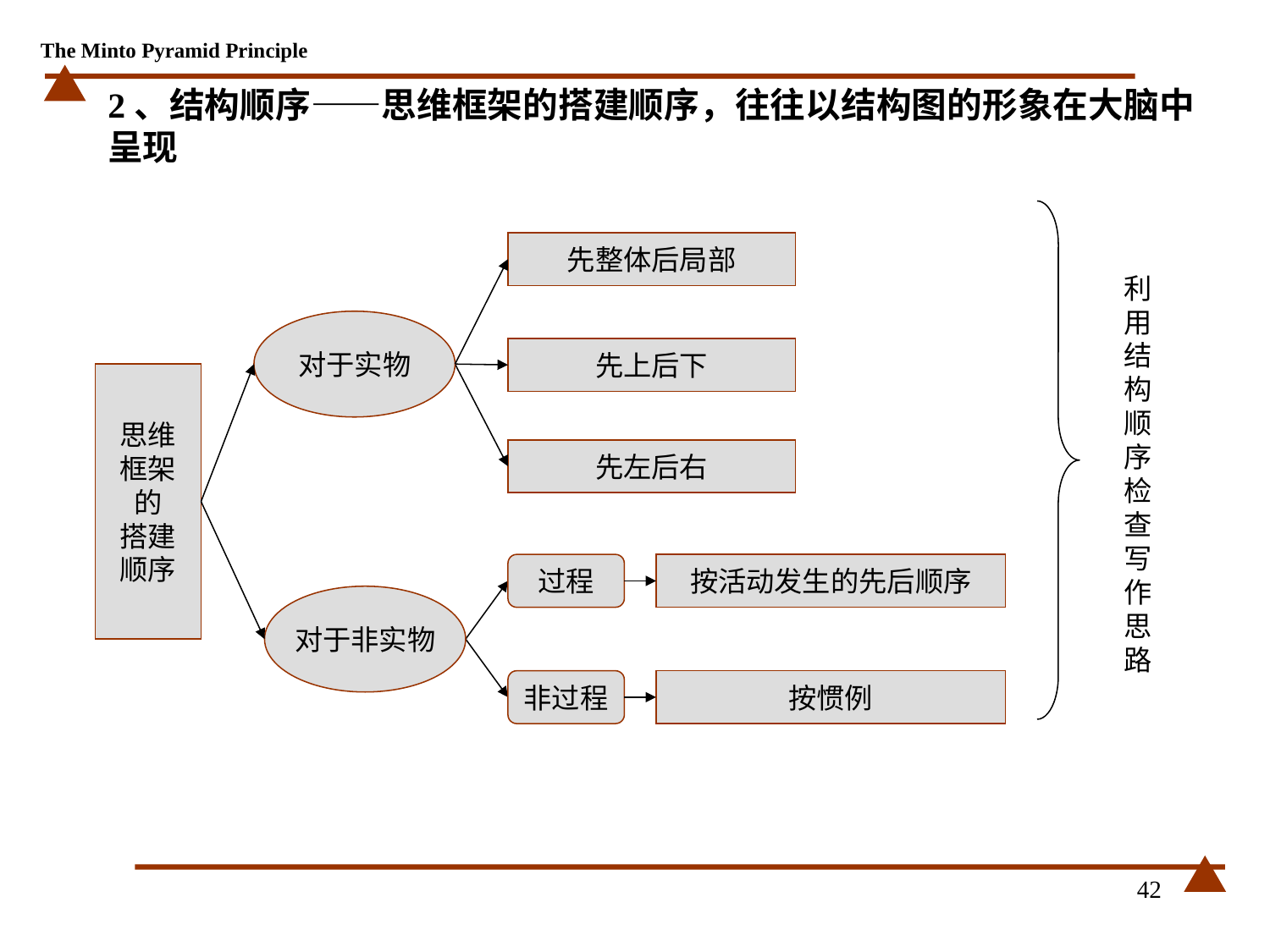

# 2、结构顺序——思维框架的搭建顺序，往往以结构图的形象在大脑中呈现

先整体后局部
利用结构顺序检查写作思路
对于实物
先上后下
思维框架的
搭建顺序
先左后右
过程
按活动发生的先后顺序
对于非实物
非过程
按惯例
42